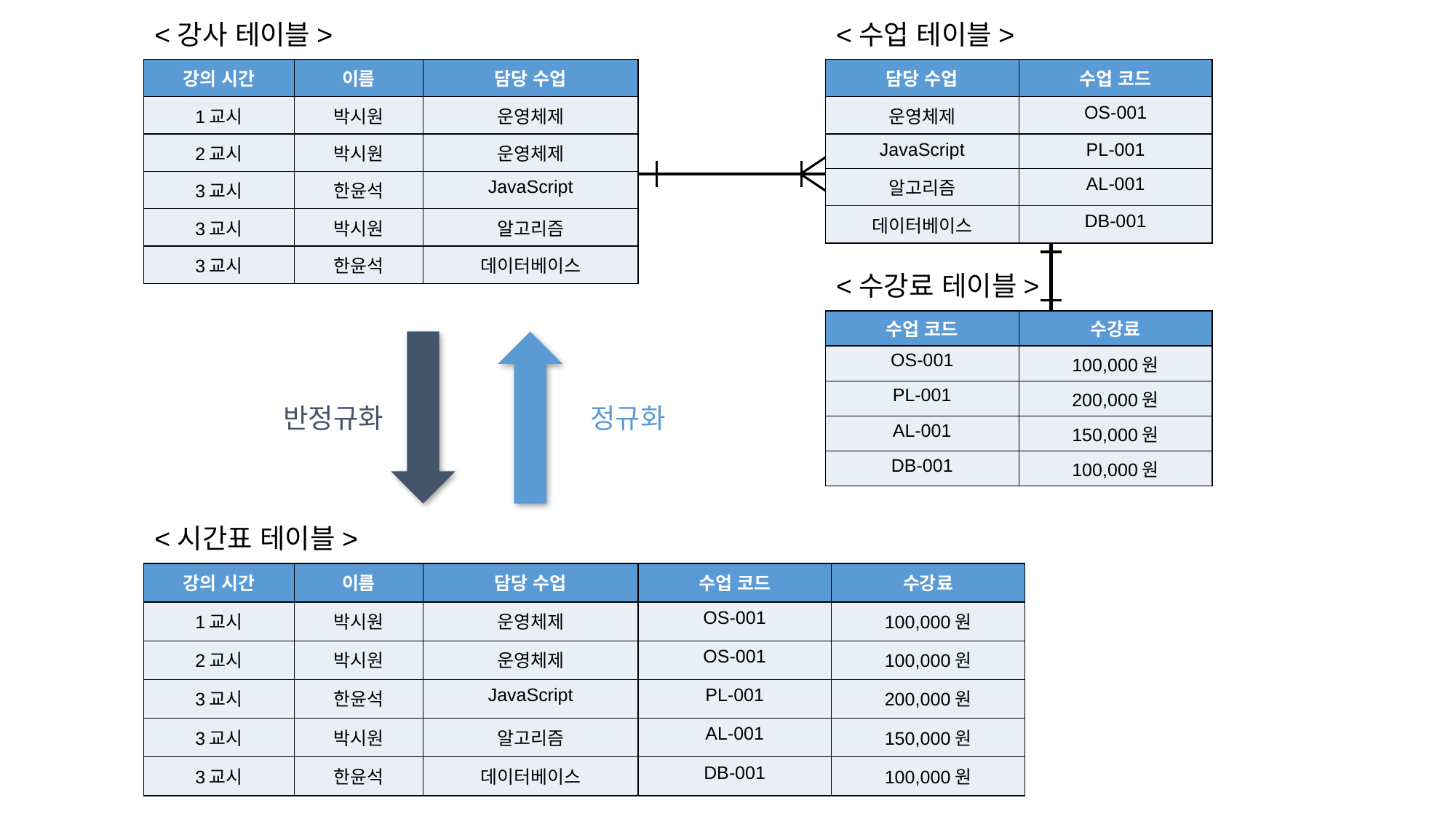

<강사 테이블>
<수업 테이블>
| 강의 시간 | 이름 | 담당 수업 |
| --- | --- | --- |
| 1교시 | 박시원 | 운영체제 |
| 2교시 | 박시원 | 운영체제 |
| 3교시 | 한윤석 | JavaScript |
| 3교시 | 박시원 | 알고리즘 |
| 3교시 | 한윤석 | 데이터베이스 |
| 담당 수업 | 수업 코드 |
| --- | --- |
| 운영체제 | OS-001 |
| JavaScript | PL-001 |
| 알고리즘 | AL-001 |
| 데이터베이스 | DB-001 |

<수강료 테이블>
| 수업 코드 | 수강료 |
| --- | --- |
| OS-001 | 100,000원 |
| PL-001 | 200,000원 |
| AL-001 | 150,000원 |
| DB-001 | 100,000원 |

반정규화
정규화
<시간표 테이블>
| 강의 시간 | 이름 | 담당 수업 | 수업 코드 | 수강료 |
| --- | --- | --- | --- | --- |
| 1교시 | 박시원 | 운영체제 | OS-001 | 100,000원 |
| 2교시 | 박시원 | 운영체제 | OS-001 | 100,000원 |
| 3교시 | 한윤석 | JavaScript | PL-001 | 200,000원 |
| 3교시 | 박시원 | 알고리즘 | AL-001 | 150,000원 |
| 3교시 | 한윤석 | 데이터베이스 | DB-001 | 100,000원 |